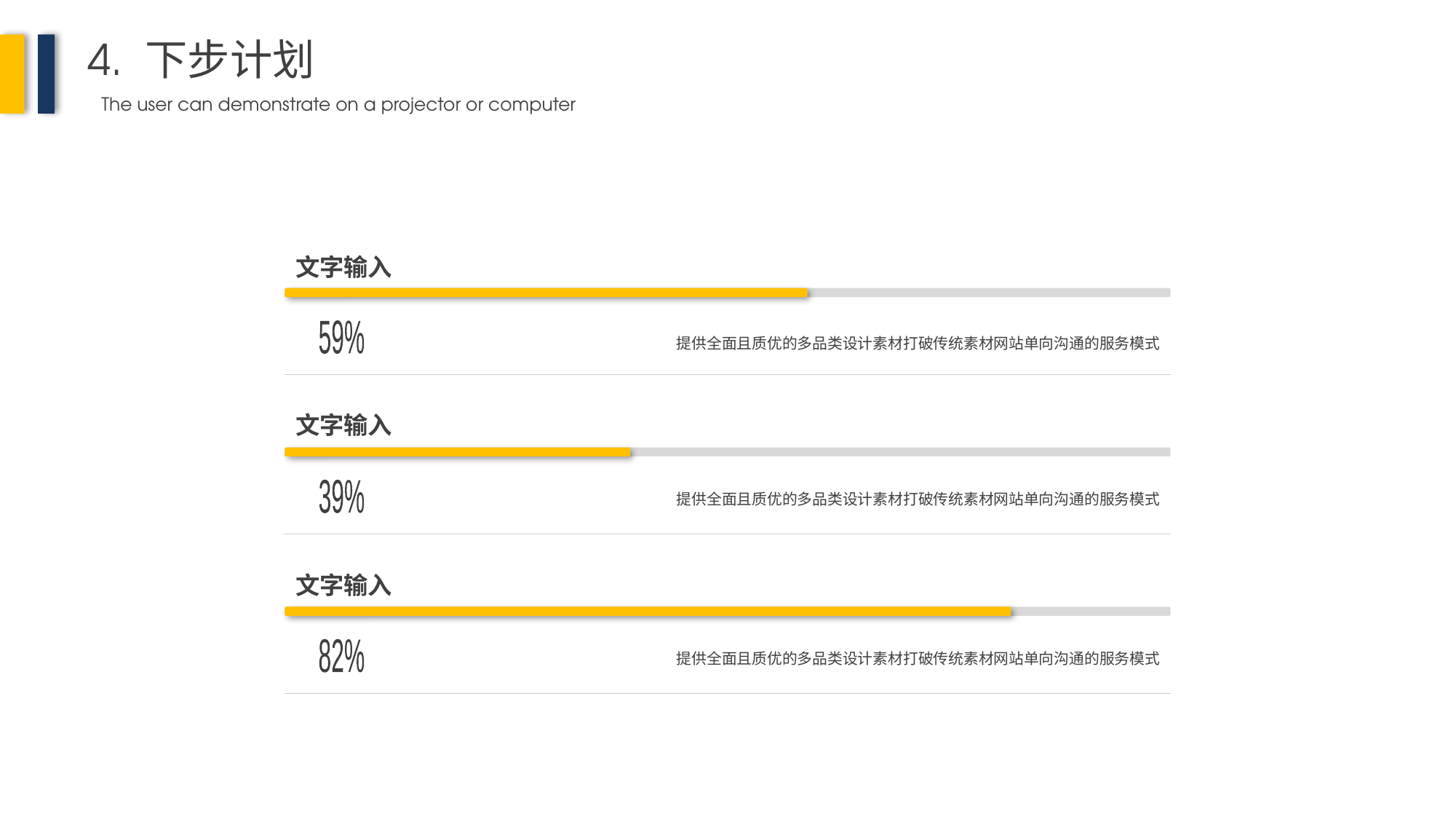

4. 下步计划
The user can demonstrate on a projector or computer

文字输入

59%
提供全面且质优的多品类设计素材打破传统素材网站单向沟通的服务模式
文字输入

提供全面且质优的多品类设计素材打破传统素材网站单向沟通的服务模式
39%
文字输入

提供全面且质优的多品类设计素材打破传统素材网站单向沟通的服务模式
82%